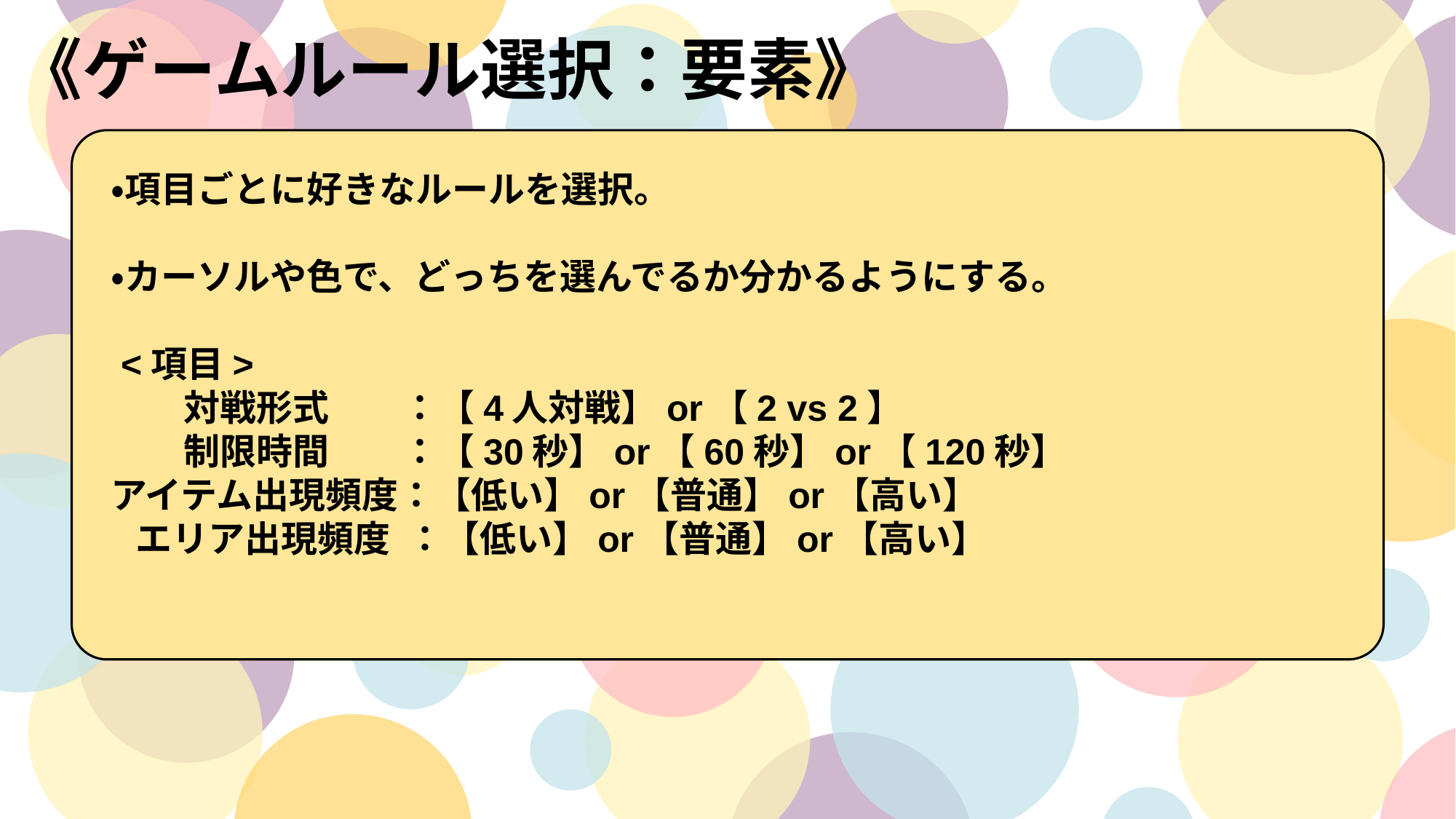

《ゲームルール選択：要素》

・項目ごとに好きなルールを選択。

・カーソルや色で、どっちを選んでるか分かるようにする。

 <項目>
　　対戦形式　　：【4人対戦】or【2 vs 2】
　　制限時間　　：【30秒】or【60秒】or【120秒】
アイテム出現頻度：【低い】or【普通】or【高い】
  エリア出現頻度  ：【低い】or【普通】or【高い】